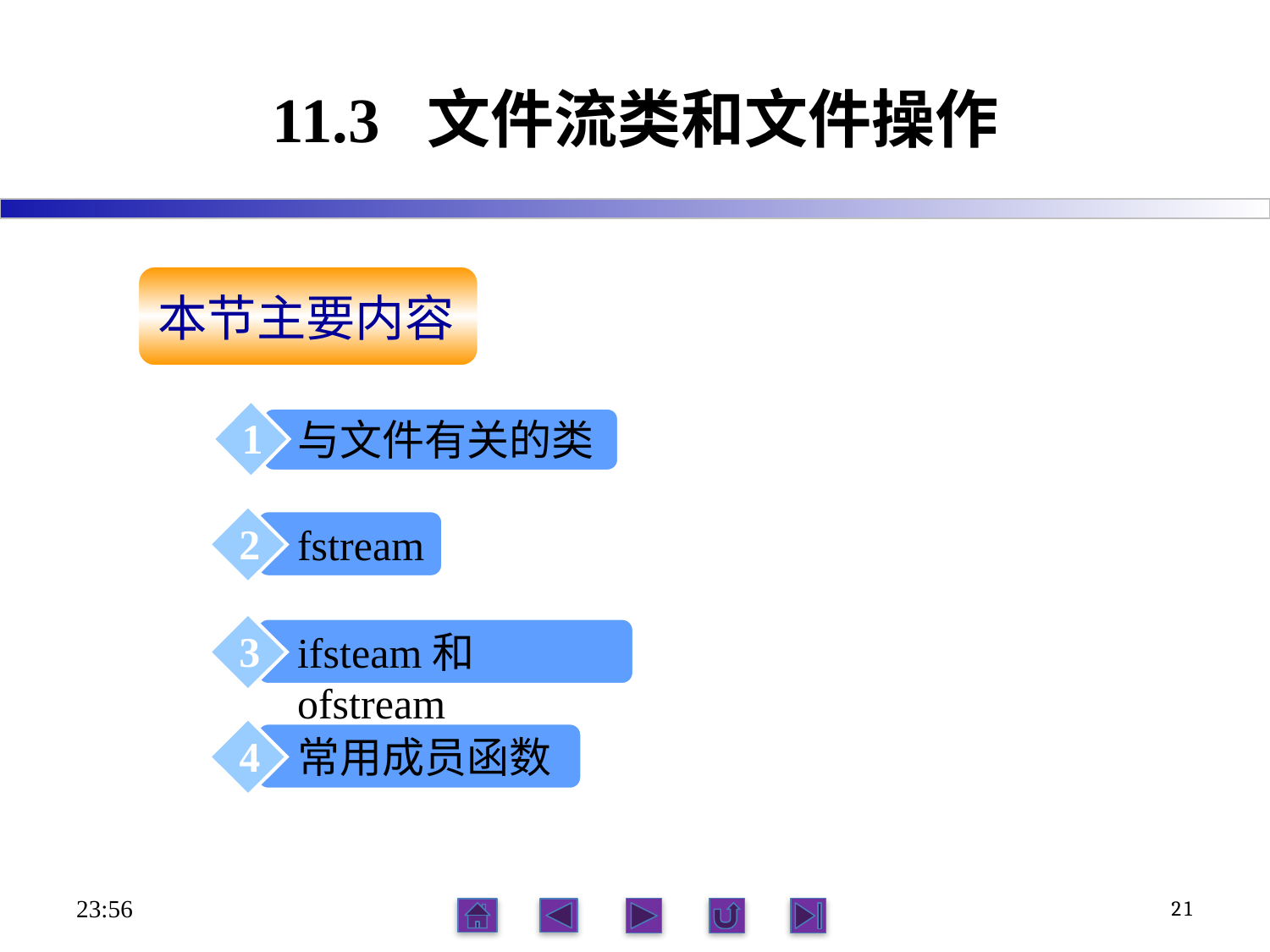

# 11.3  文件流类和文件操作

本节主要内容

与文件有关的类
1

2

fstream
3

3

ifsteam和ofstream

4

常用成员函数
23:56
21